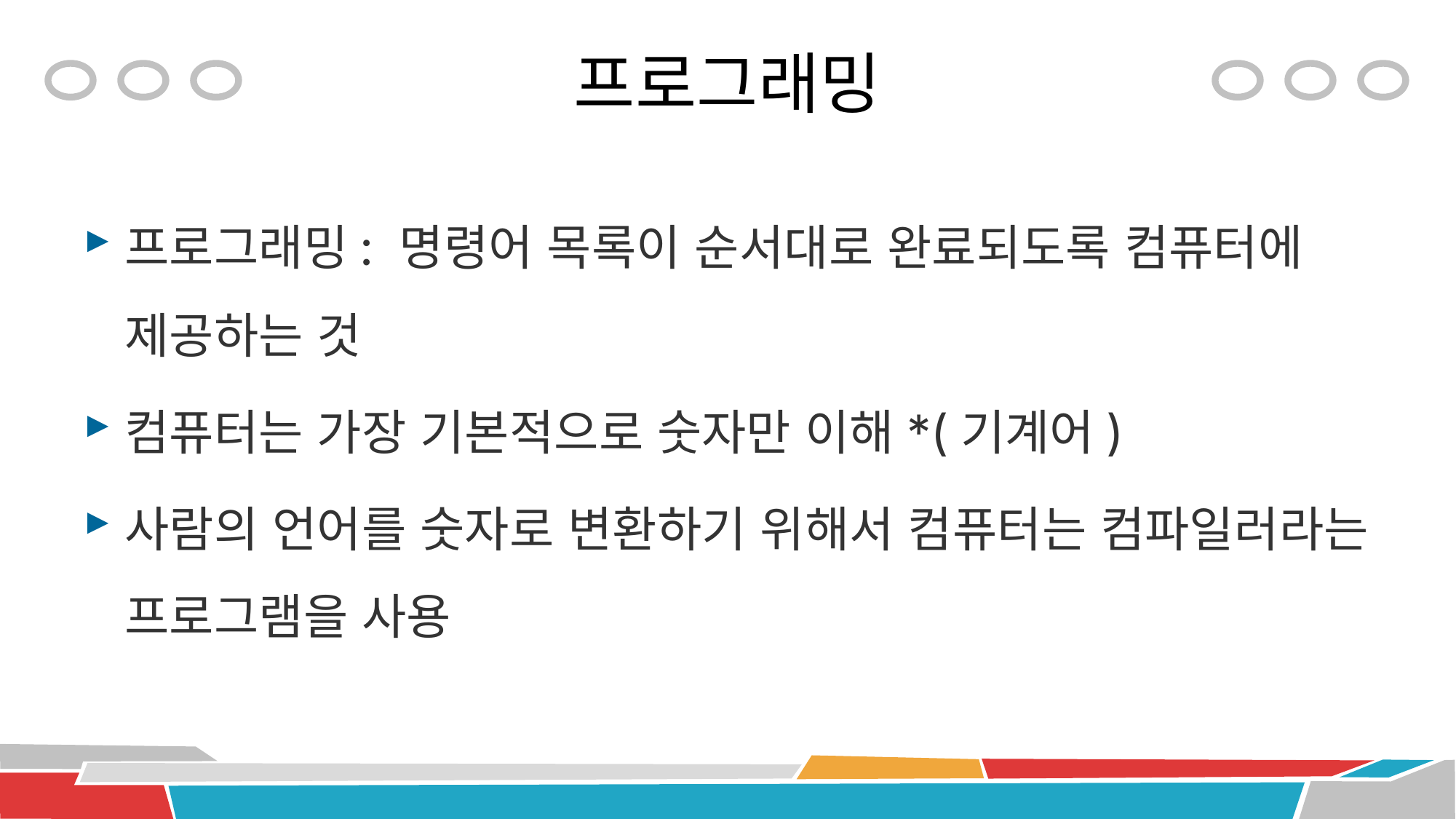

# 프로그래밍
프로그래밍: 명령어 목록이 순서대로 완료되도록 컴퓨터에 제공하는 것
컴퓨터는 가장 기본적으로 숫자만 이해*(기계어)
사람의 언어를 숫자로 변환하기 위해서 컴퓨터는 컴파일러라는 프로그램을 사용